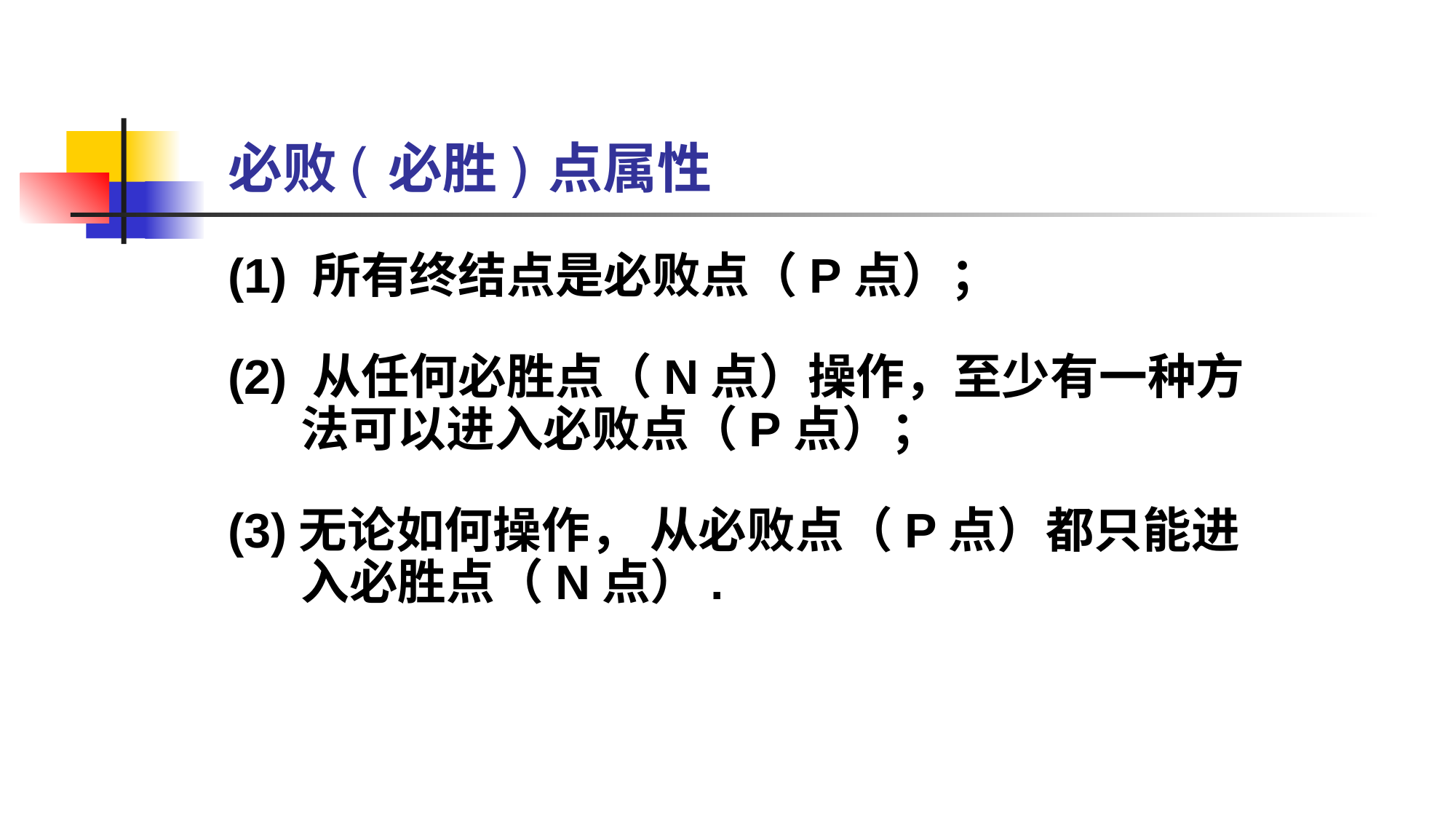

# 必败(必胜)点属性
(1) 所有终结点是必败点（P点）；

(2) 从任何必胜点（N点）操作，至少有一种方法可以进入必败点（P点）；

(3)无论如何操作， 从必败点（P点）都只能进入必胜点（N点）.

8